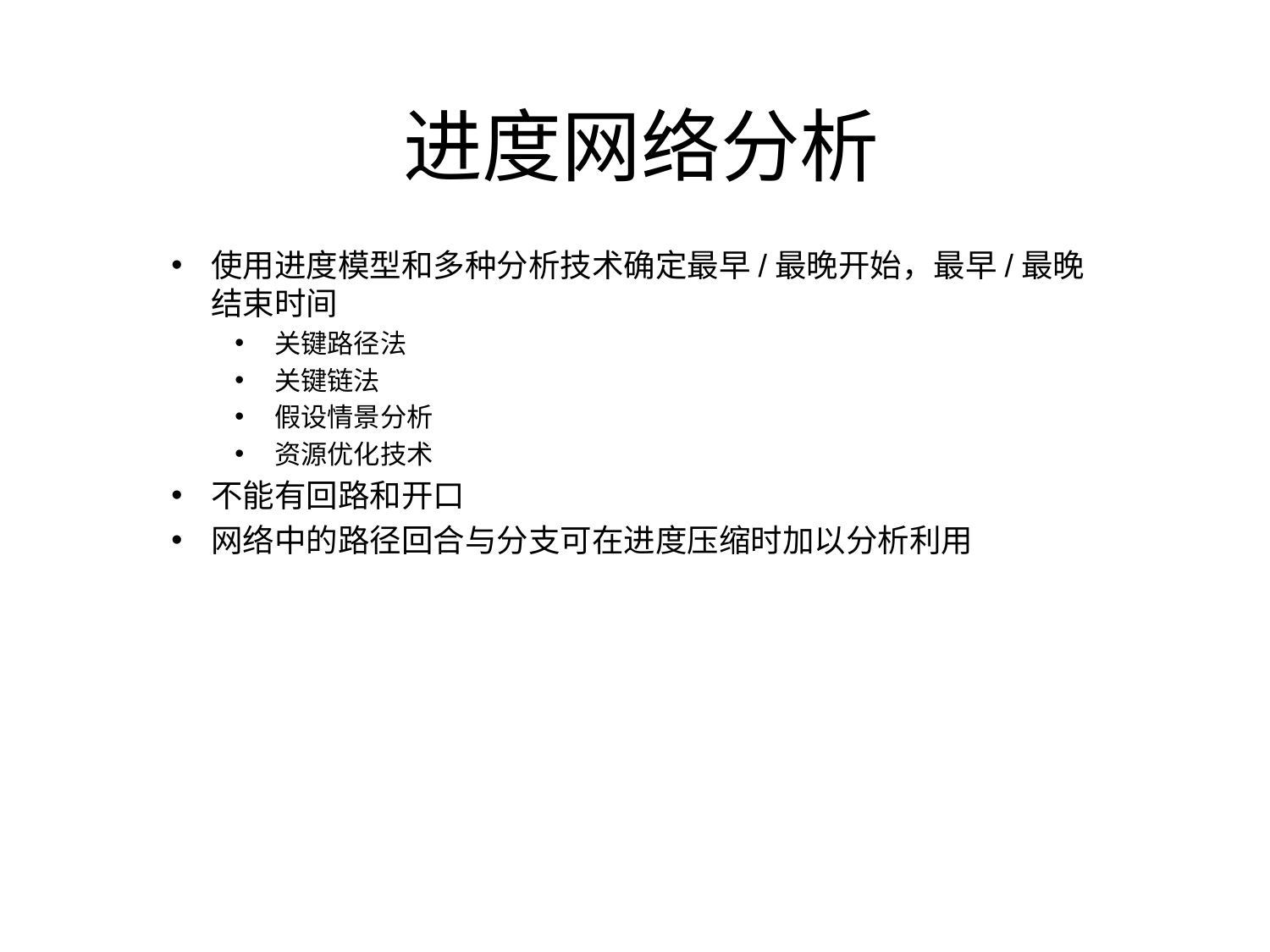

# 进度网络分析
使用进度模型和多种分析技术确定最早/最晚开始，最早/最晚结束时间
关键路径法
关键链法
假设情景分析
资源优化技术
不能有回路和开口
网络中的路径回合与分支可在进度压缩时加以分析利用